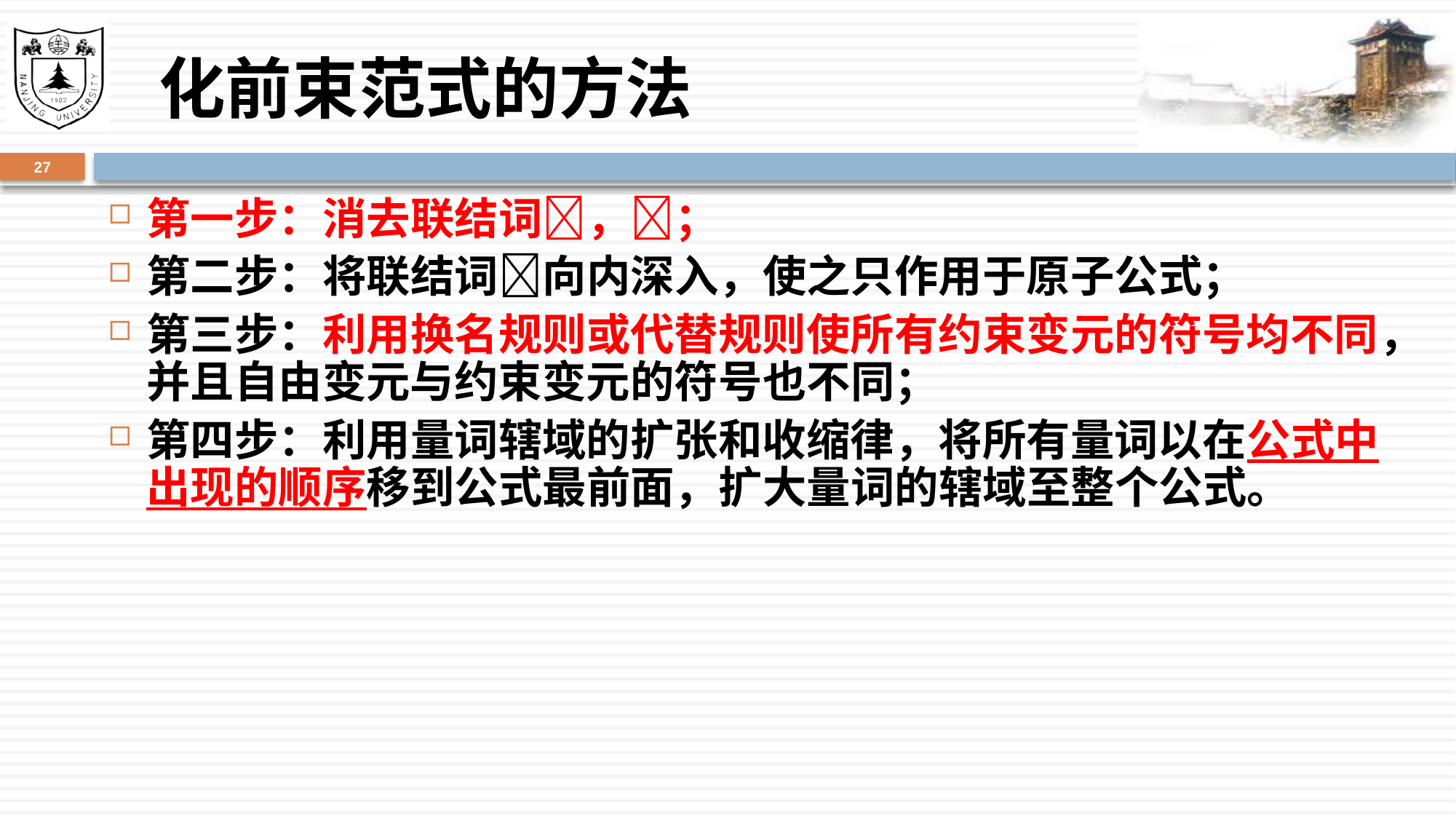

# 化前束范式的方法
27
第一步：消去联结词→，↔；
第二步：将联结词¬向内深入，使之只作用于原子公式；
第三步：利用换名规则或代替规则使所有约束变元的符号均不同，并且自由变元与约束变元的符号也不同；
第四步：利用量词辖域的扩张和收缩律，将所有量词以在公式中出现的顺序移到公式最前面，扩大量词的辖域至整个公式。